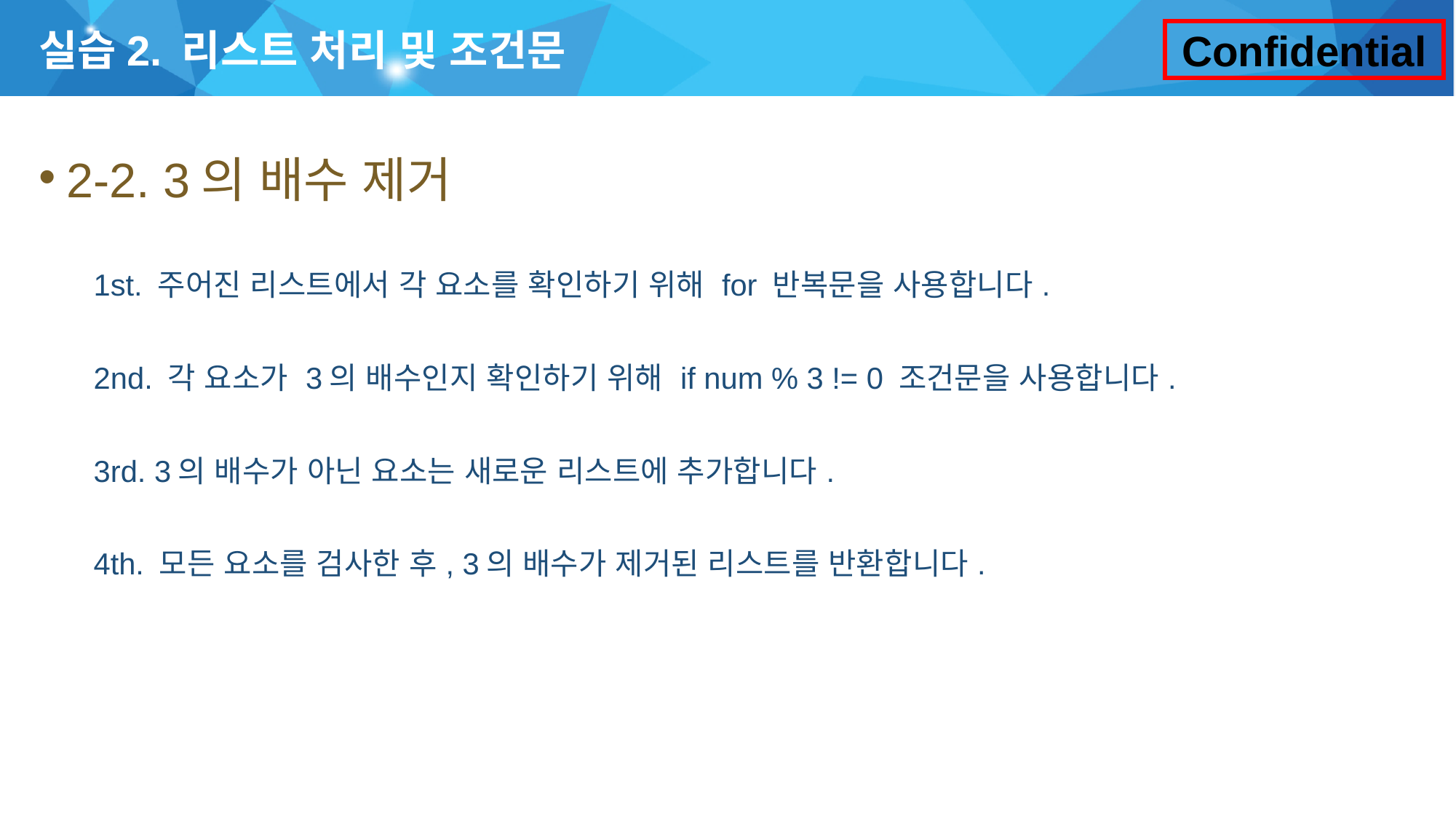

# 실습2. 리스트 처리 및 조건문
2-2. 3의 배수 제거

1st. 주어진 리스트에서 각 요소를 확인하기 위해 for 반복문을 사용합니다.

2nd. 각 요소가 3의 배수인지 확인하기 위해 if num % 3 != 0 조건문을 사용합니다.

3rd. 3의 배수가 아닌 요소는 새로운 리스트에 추가합니다.

4th. 모든 요소를 검사한 후, 3의 배수가 제거된 리스트를 반환합니다.